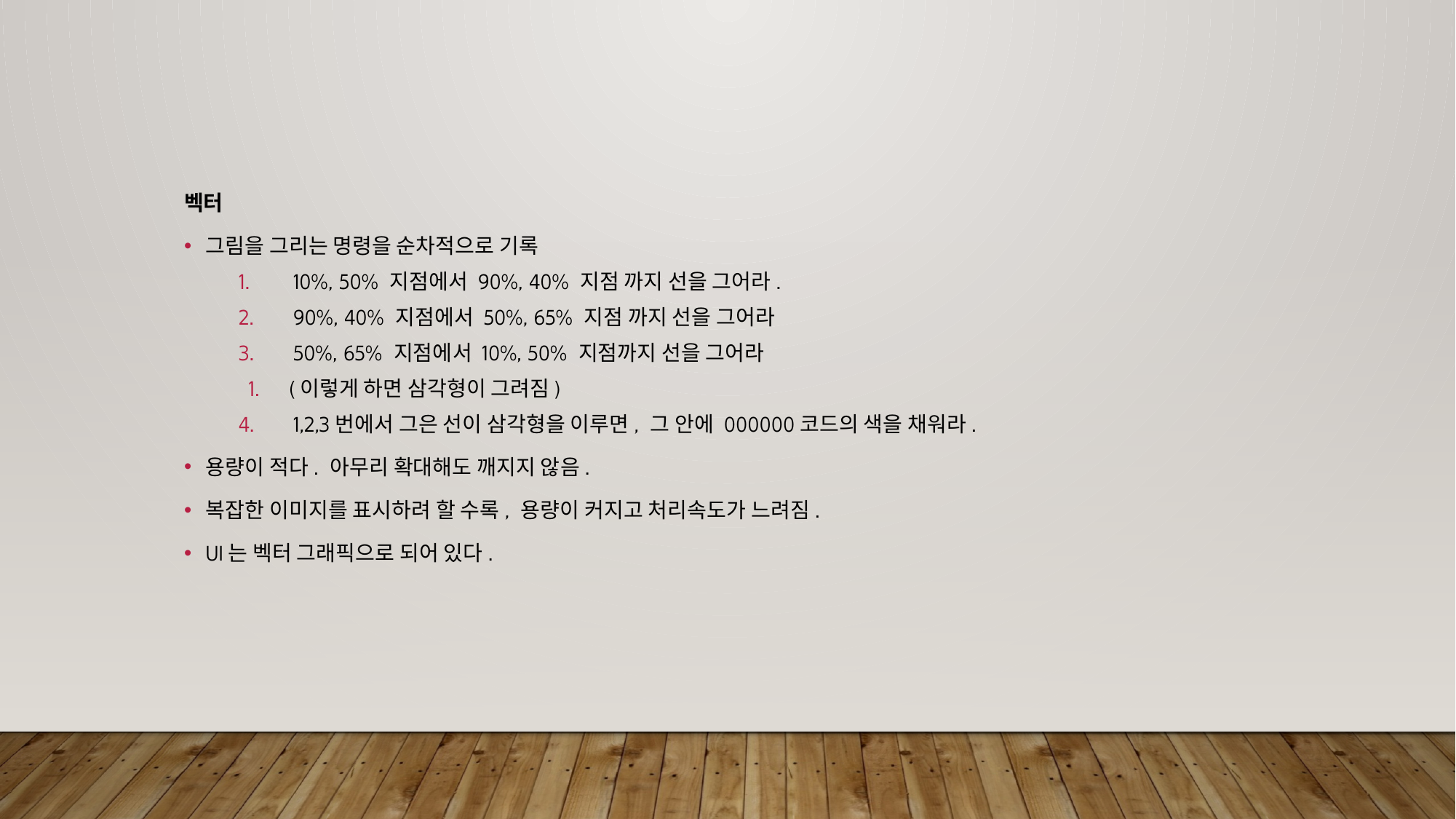

벡터
그림을 그리는 명령을 순차적으로 기록
10%, 50% 지점에서 90%, 40% 지점 까지 선을 그어라.
90%, 40% 지점에서 50%, 65% 지점 까지 선을 그어라
50%, 65% 지점에서 10%, 50% 지점까지 선을 그어라
(이렇게 하면 삼각형이 그려짐)
1,2,3번에서 그은 선이 삼각형을 이루면, 그 안에 000000코드의 색을 채워라.
용량이 적다. 아무리 확대해도 깨지지 않음.
복잡한 이미지를 표시하려 할 수록, 용량이 커지고 처리속도가 느려짐.
UI는 벡터 그래픽으로 되어 있다.